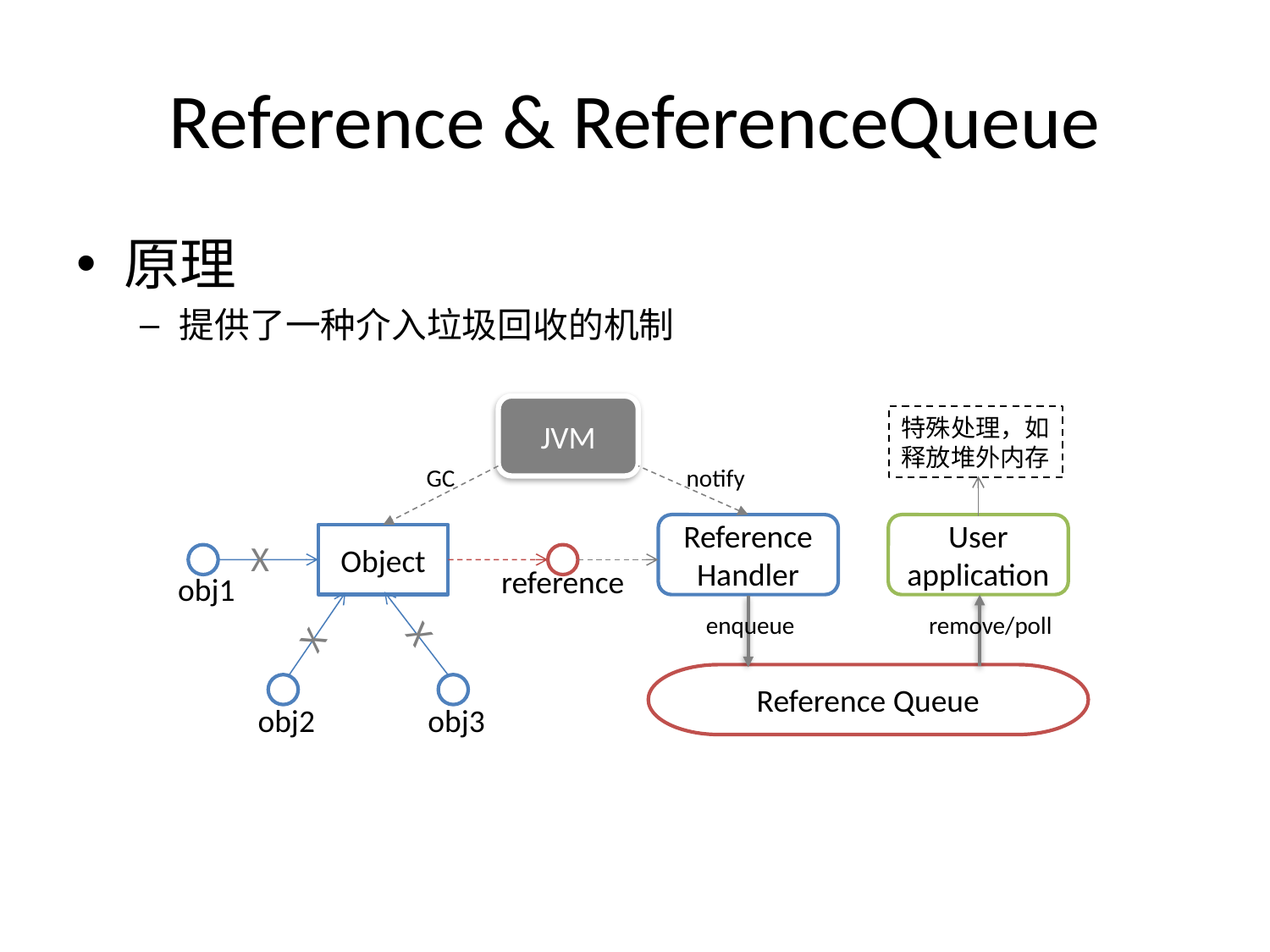

# Reference & ReferenceQueue
原理
提供了一种介入垃圾回收的机制
JVM
特殊处理，如
释放堆外内存
GC
notify
ReferenceHandler
User
application
Object
X

reference

obj1
X
remove/poll
enqueue
X
Reference Queue

obj2

obj3